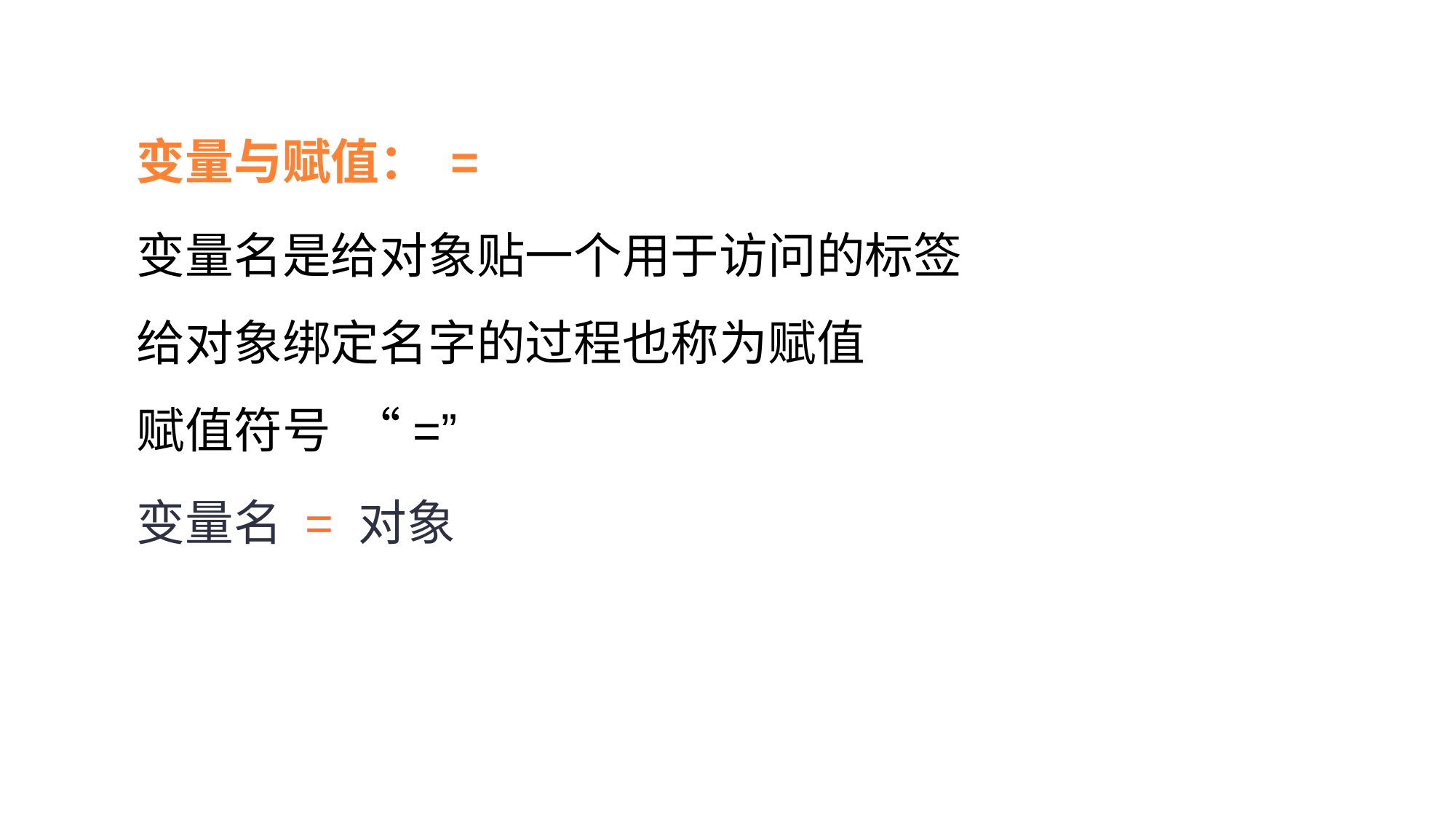

变量与赋值： =
变量名是给对象贴一个用于访问的标签
给对象绑定名字的过程也称为赋值
赋值符号  “=”
变量名 = 对象